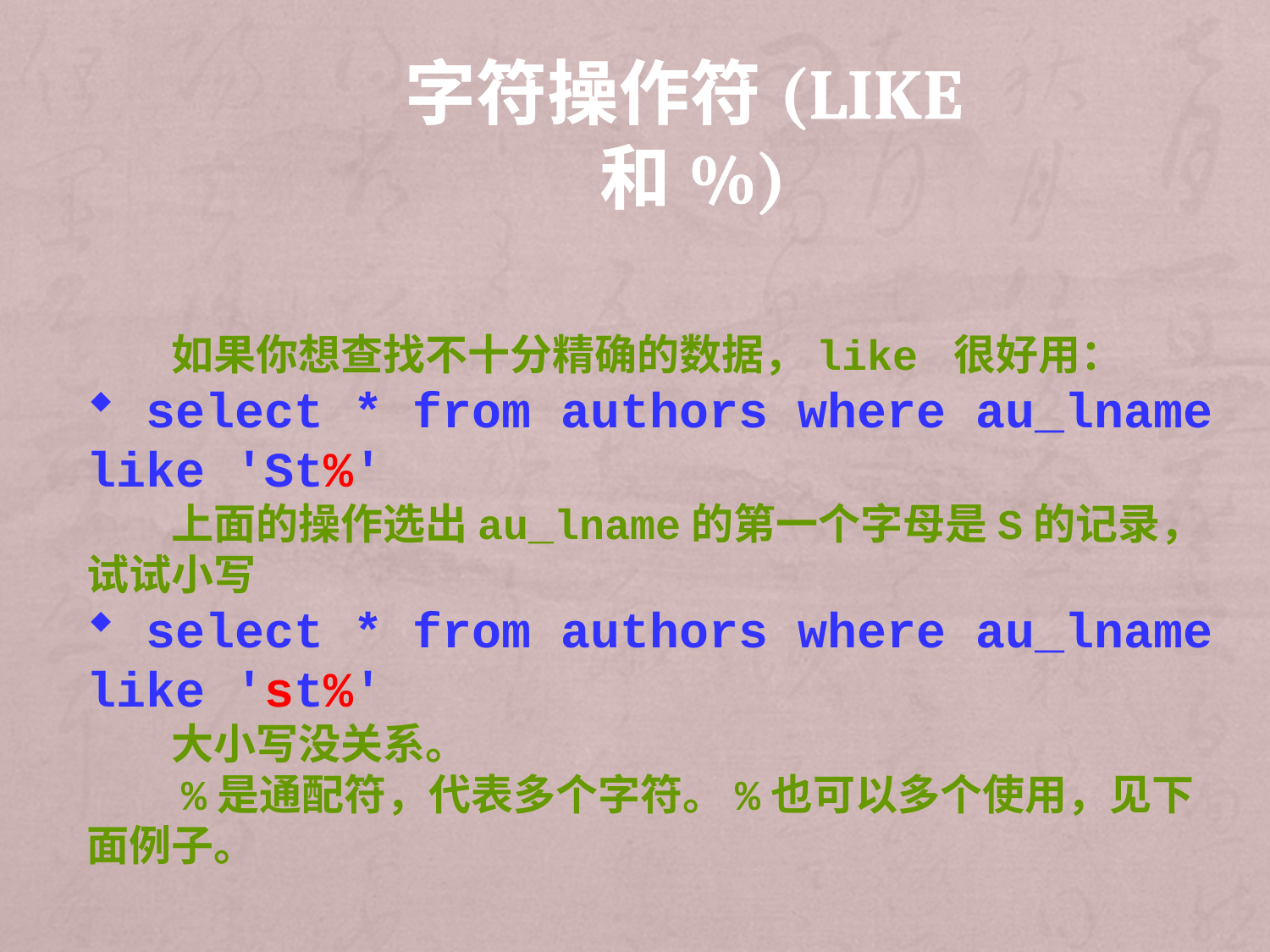

# 字符操作符(like和%)
　　如果你想查找不十分精确的数据，like 很好用：
 select * from authors where au_lname like 'St%'
　　上面的操作选出au_lname的第一个字母是S的记录，试试小写
 select * from authors where au_lname like 'st%'
　　大小写没关系。
　　%是通配符，代表多个字符。%也可以多个使用，见下面例子。